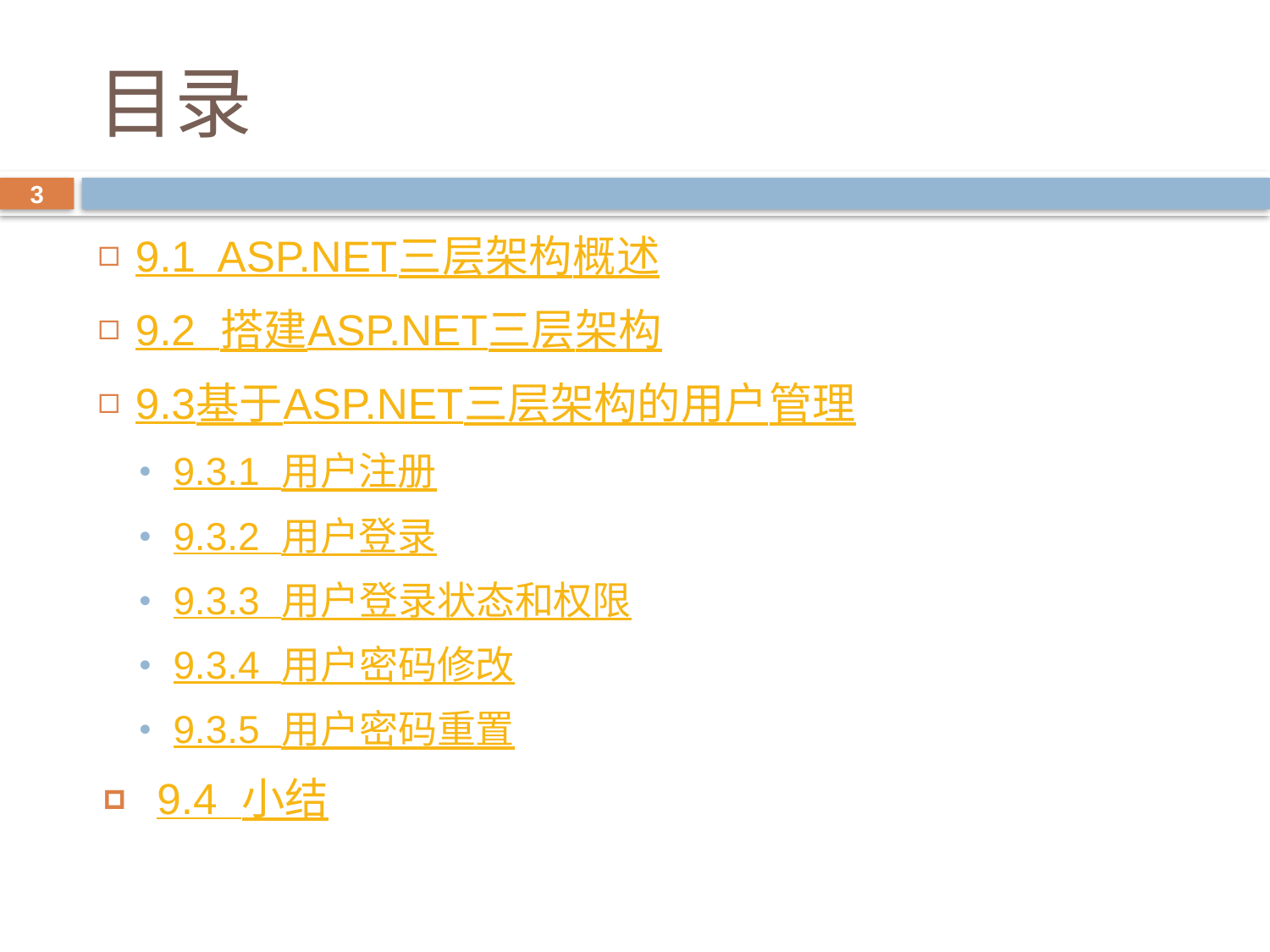

# 目录
3
9.1  ASP.NET三层架构概述
9.2  搭建ASP.NET三层架构
9.3基于ASP.NET三层架构的用户管理
9.3.1  用户注册
9.3.2  用户登录
9.3.3  用户登录状态和权限
9.3.4  用户密码修改
9.3.5  用户密码重置
9.4  小结